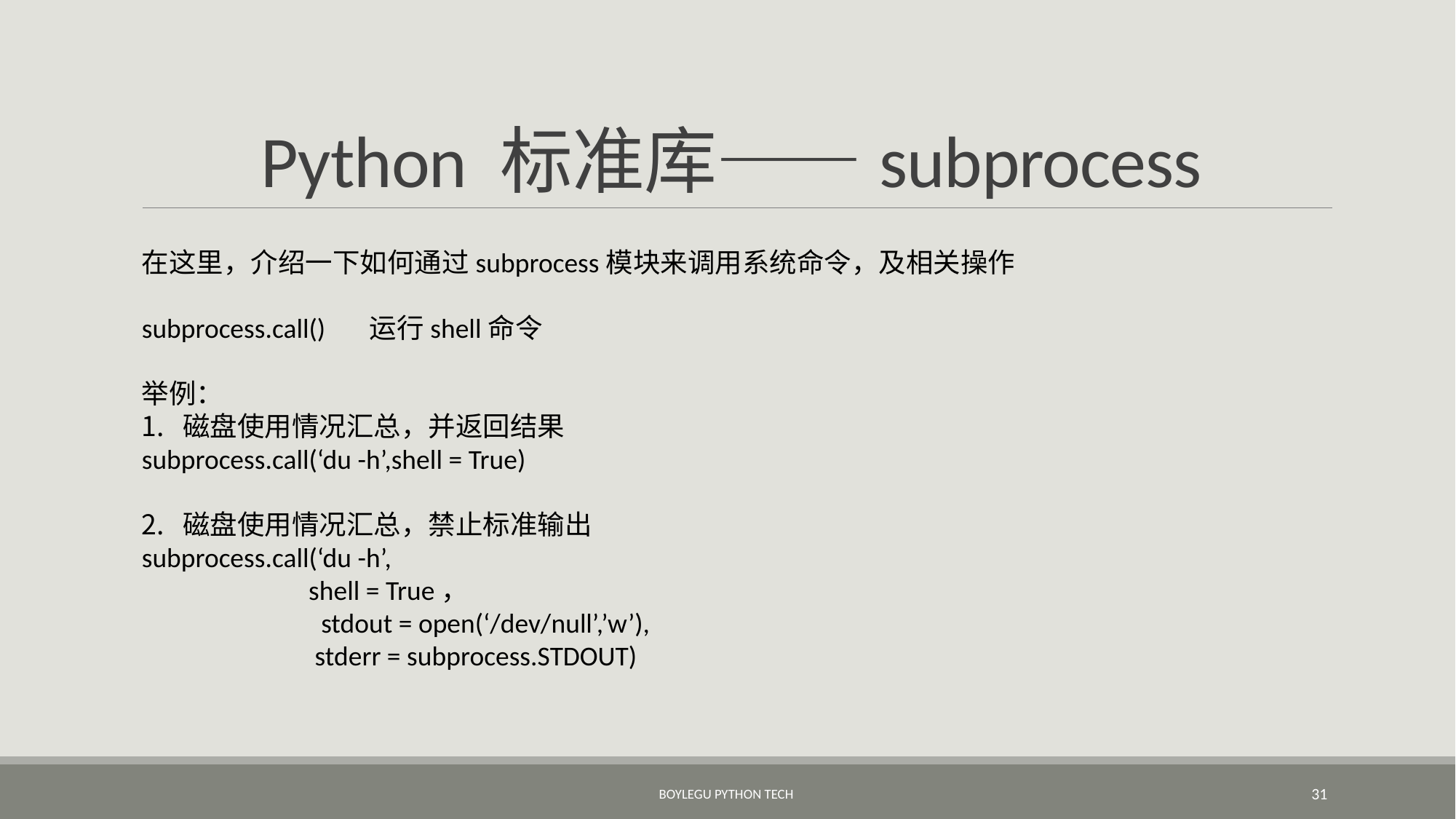

# Python 标准库——subprocess

在这里，介绍一下如何通过subprocess模块来调用系统命令，及相关操作

subprocess.call()      运行shell命令

举例：
磁盘使用情况汇总，并返回结果
subprocess.call(‘du -h’,shell = True)

磁盘使用情况汇总，禁止标准输出
subprocess.call(‘du -h’,
                           shell = True，
                             stdout = open(‘/dev/null’,’w’),
                            stderr = subprocess.STDOUT)

BoyleGu Python Tech
31